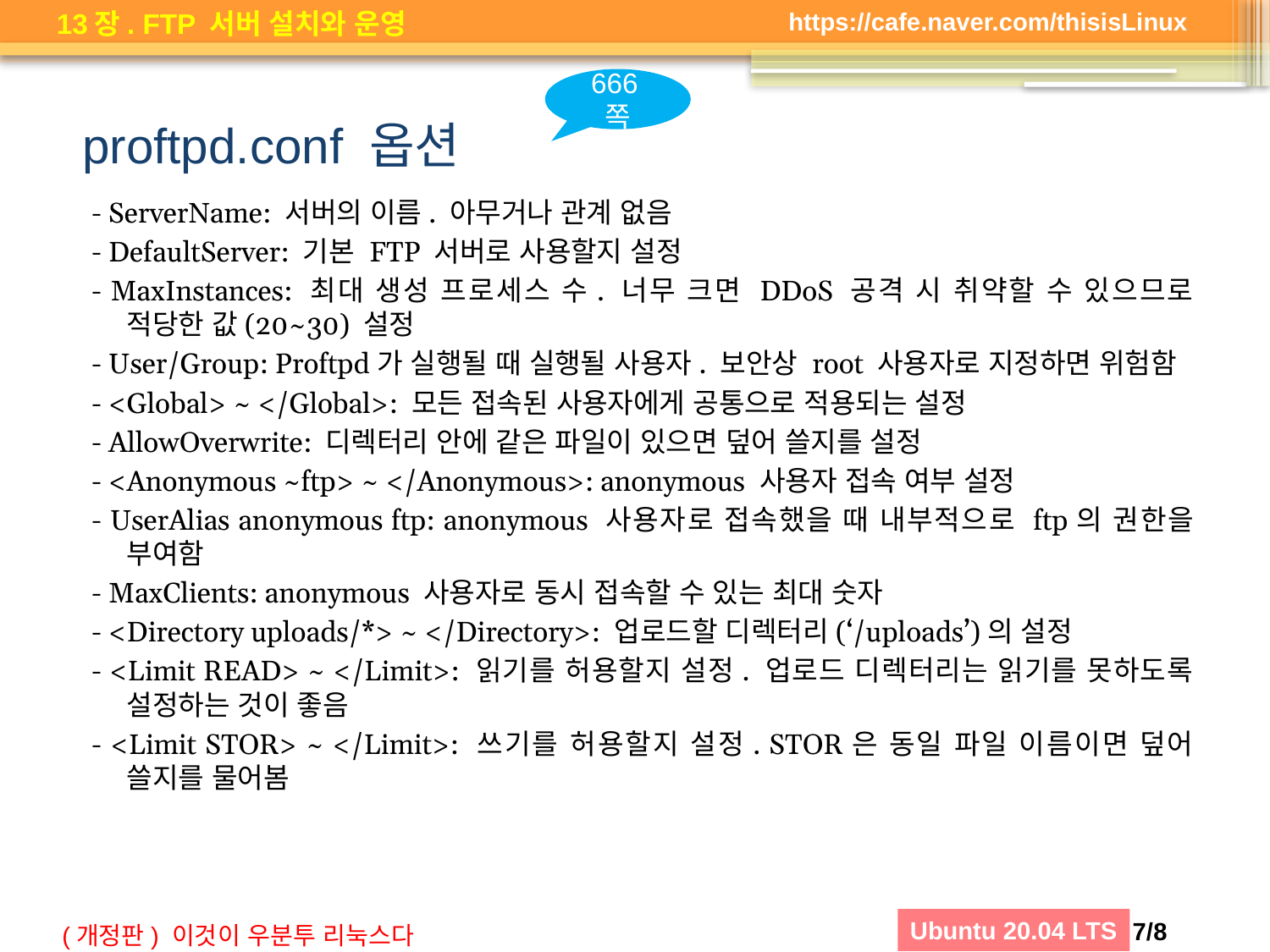

666쪽
# proftpd.conf 옵션
- ServerName: 서버의 이름. 아무거나 관계 없음
- DefaultServer: 기본 FTP 서버로 사용할지 설정
- MaxInstances: 최대 생성 프로세스 수. 너무 크면 DDoS 공격 시 취약할 수 있으므로 적당한 값(20~30) 설정
- User/Group: Proftpd가 실행될 때 실행될 사용자. 보안상 root 사용자로 지정하면 위험함
- <Global> ~ </Global>: 모든 접속된 사용자에게 공통으로 적용되는 설정
- AllowOverwrite: 디렉터리 안에 같은 파일이 있으면 덮어 쓸지를 설정
- <Anonymous ~ftp> ~ </Anonymous>: anonymous 사용자 접속 여부 설정
- UserAlias anonymous ftp: anonymous 사용자로 접속했을 때 내부적으로 ftp의 권한을 부여함
- MaxClients: anonymous 사용자로 동시 접속할 수 있는 최대 숫자
- <Directory uploads/*> ~ </Directory>: 업로드할 디렉터리(‘/uploads’)의 설정
- <Limit READ> ~ </Limit>: 읽기를 허용할지 설정. 업로드 디렉터리는 읽기를 못하도록 설정하는 것이 좋음
- <Limit STOR> ~ </Limit>: 쓰기를 허용할지 설정. STOR은 동일 파일 이름이면 덮어 쓸지를 물어봄